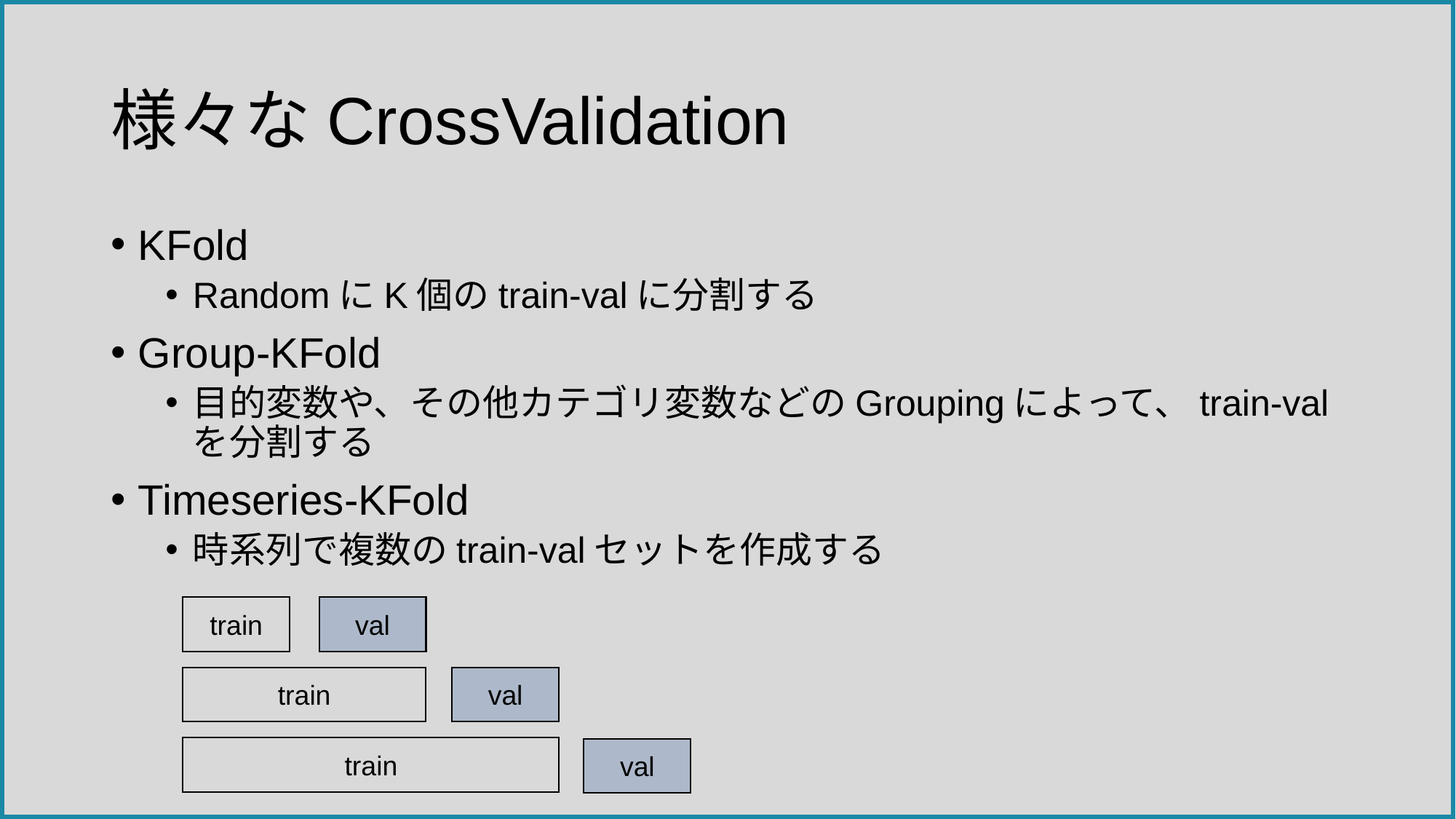

# 様々なCrossValidation
KFold
RandomにK個のtrain-valに分割する
Group-KFold
目的変数や、その他カテゴリ変数などのGroupingによって、train-valを分割する
Timeseries-KFold
時系列で複数のtrain-valセットを作成する
val
train
val
train
train
val